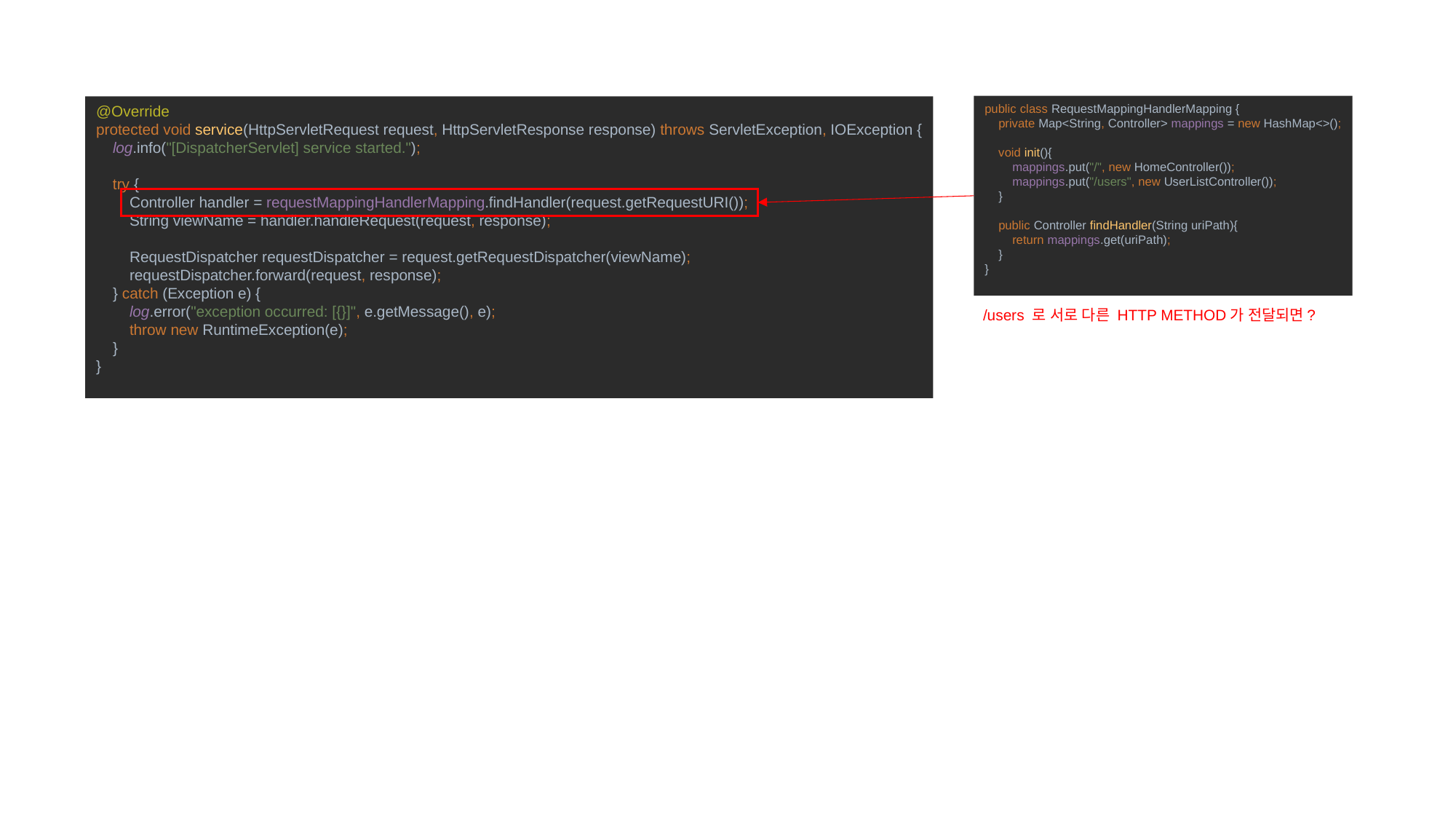

@Override
protected void service(HttpServletRequest request, HttpServletResponse response) throws ServletException, IOException {
    log.info("[DispatcherServlet] service started.");
    try {
        Controller handler = requestMappingHandlerMapping.findHandler(request.getRequestURI());
        String viewName = handler.handleRequest(request, response);
        RequestDispatcher requestDispatcher = request.getRequestDispatcher(viewName);
        requestDispatcher.forward(request, response);
    } catch (Exception e) {
        log.error("exception occurred: [{}]", e.getMessage(), e);
        throw new RuntimeException(e);
    }
}

public class RequestMappingHandlerMapping {
    private Map<String, Controller> mappings = new HashMap<>();
    void init(){
        mappings.put("/", new HomeController());
        mappings.put("/users", new UserListController());
    }
    public Controller findHandler(String uriPath){
        return mappings.get(uriPath);
    }
}

/users 로 서로 다른 HTTP METHOD가 전달되면?